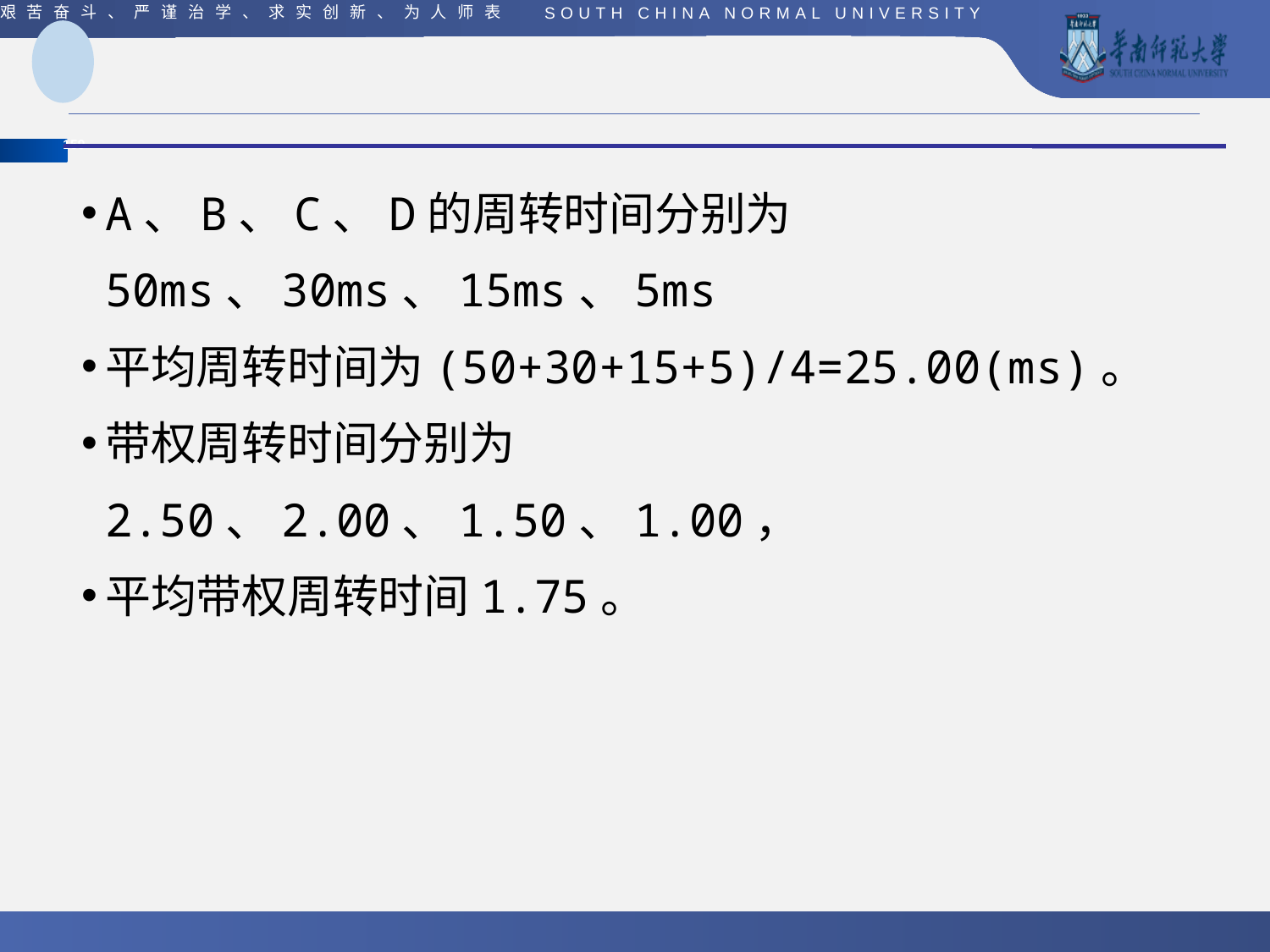

#
A、B、C、D的周转时间分别为50ms、30ms、15ms、5ms
平均周转时间为(50+30+15+5)/4=25.00(ms)。
带权周转时间分别为2.50、2.00、1.50、1.00，
平均带权周转时间1.75。

159